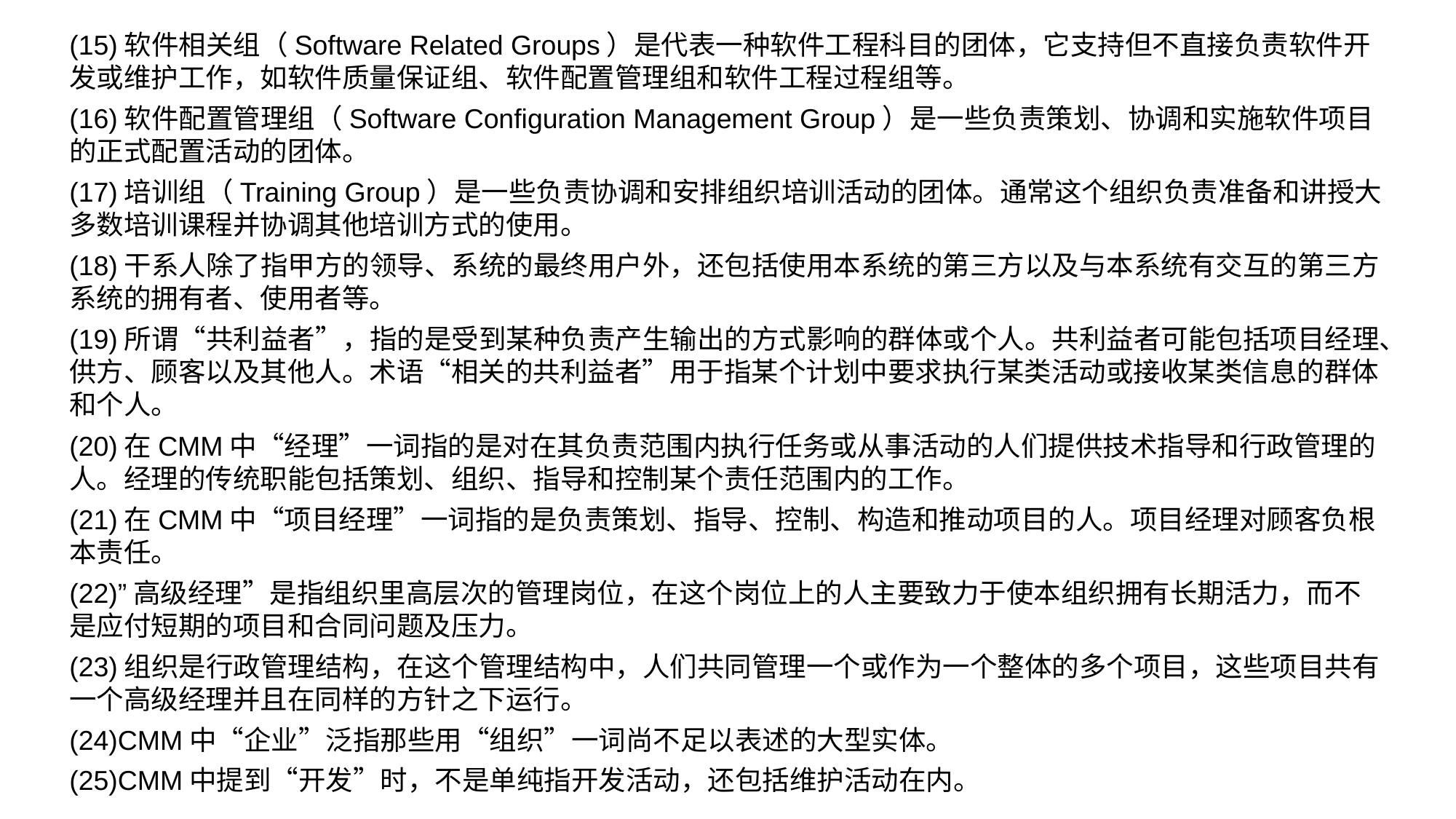

(15)软件相关组（Software Related Groups）是代表一种软件工程科目的团体，它支持但不直接负责软件开发或维护工作，如软件质量保证组、软件配置管理组和软件工程过程组等。
(16)软件配置管理组（Software Configuration Management Group）是一些负责策划、协调和实施软件项目的正式配置活动的团体。
(17)培训组（Training Group）是一些负责协调和安排组织培训活动的团体。通常这个组织负责准备和讲授大多数培训课程并协调其他培训方式的使用。
(18)干系人除了指甲方的领导、系统的最终用户外，还包括使用本系统的第三方以及与本系统有交互的第三方系统的拥有者、使用者等。
(19)所谓“共利益者”，指的是受到某种负责产生输出的方式影响的群体或个人。共利益者可能包括项目经理、供方、顾客以及其他人。术语“相关的共利益者”用于指某个计划中要求执行某类活动或接收某类信息的群体和个人。
(20)在CMM中“经理”一词指的是对在其负责范围内执行任务或从事活动的人们提供技术指导和行政管理的人。经理的传统职能包括策划、组织、指导和控制某个责任范围内的工作。
(21)在CMM中“项目经理”一词指的是负责策划、指导、控制、构造和推动项目的人。项目经理对顾客负根本责任。
(22)”高级经理”是指组织里高层次的管理岗位，在这个岗位上的人主要致力于使本组织拥有长期活力，而不是应付短期的项目和合同问题及压力。
(23)组织是行政管理结构，在这个管理结构中，人们共同管理一个或作为一个整体的多个项目，这些项目共有一个高级经理并且在同样的方针之下运行。
(24)CMM中“企业”泛指那些用“组织”一词尚不足以表述的大型实体。
(25)CMM中提到“开发”时，不是单纯指开发活动，还包括维护活动在内。